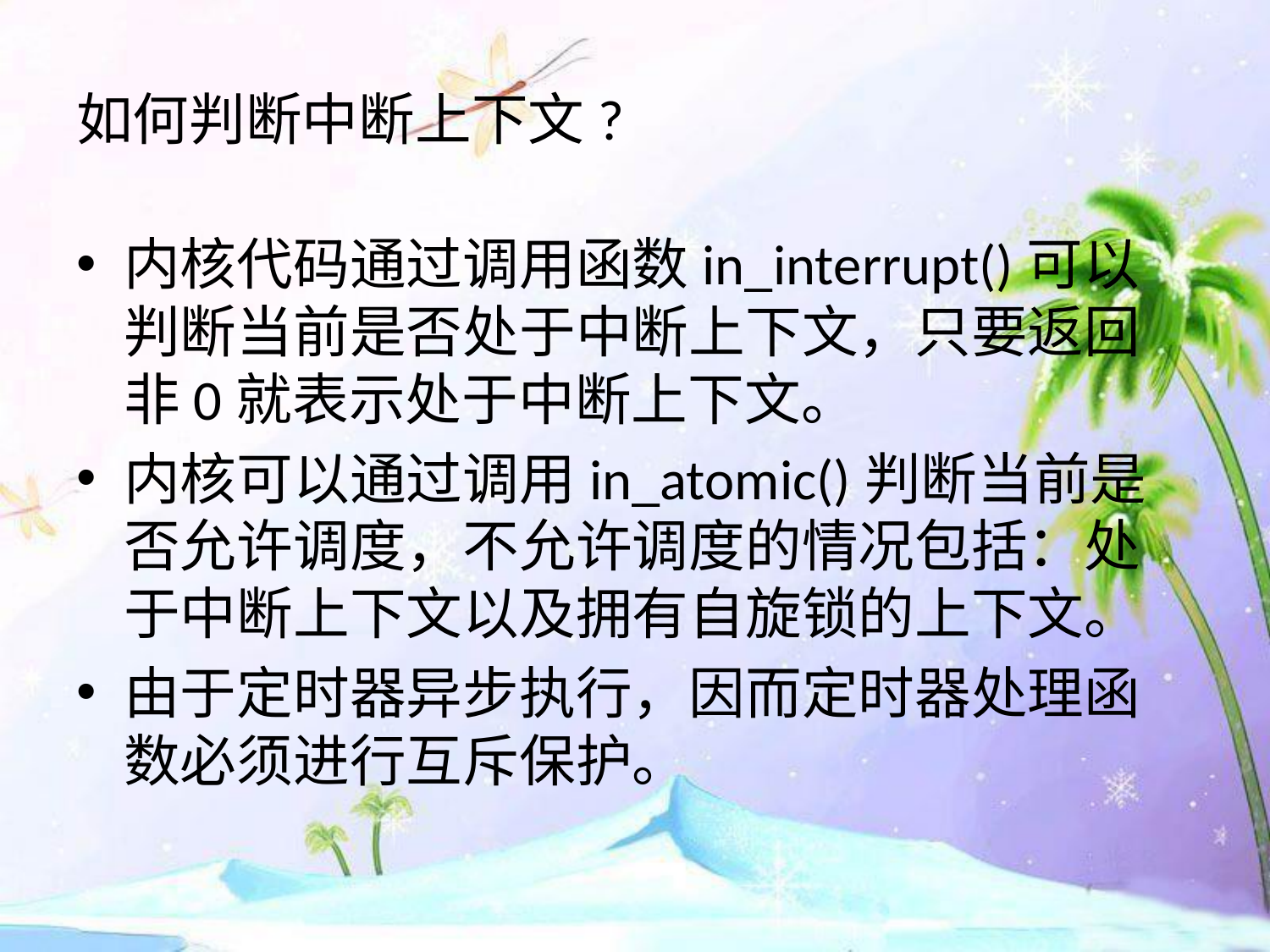

# 如何判断中断上下文?
内核代码通过调用函数in_interrupt()可以判断当前是否处于中断上下文，只要返回非0就表示处于中断上下文。
内核可以通过调用in_atomic()判断当前是否允许调度，不允许调度的情况包括：处于中断上下文以及拥有自旋锁的上下文。
由于定时器异步执行，因而定时器处理函数必须进行互斥保护。